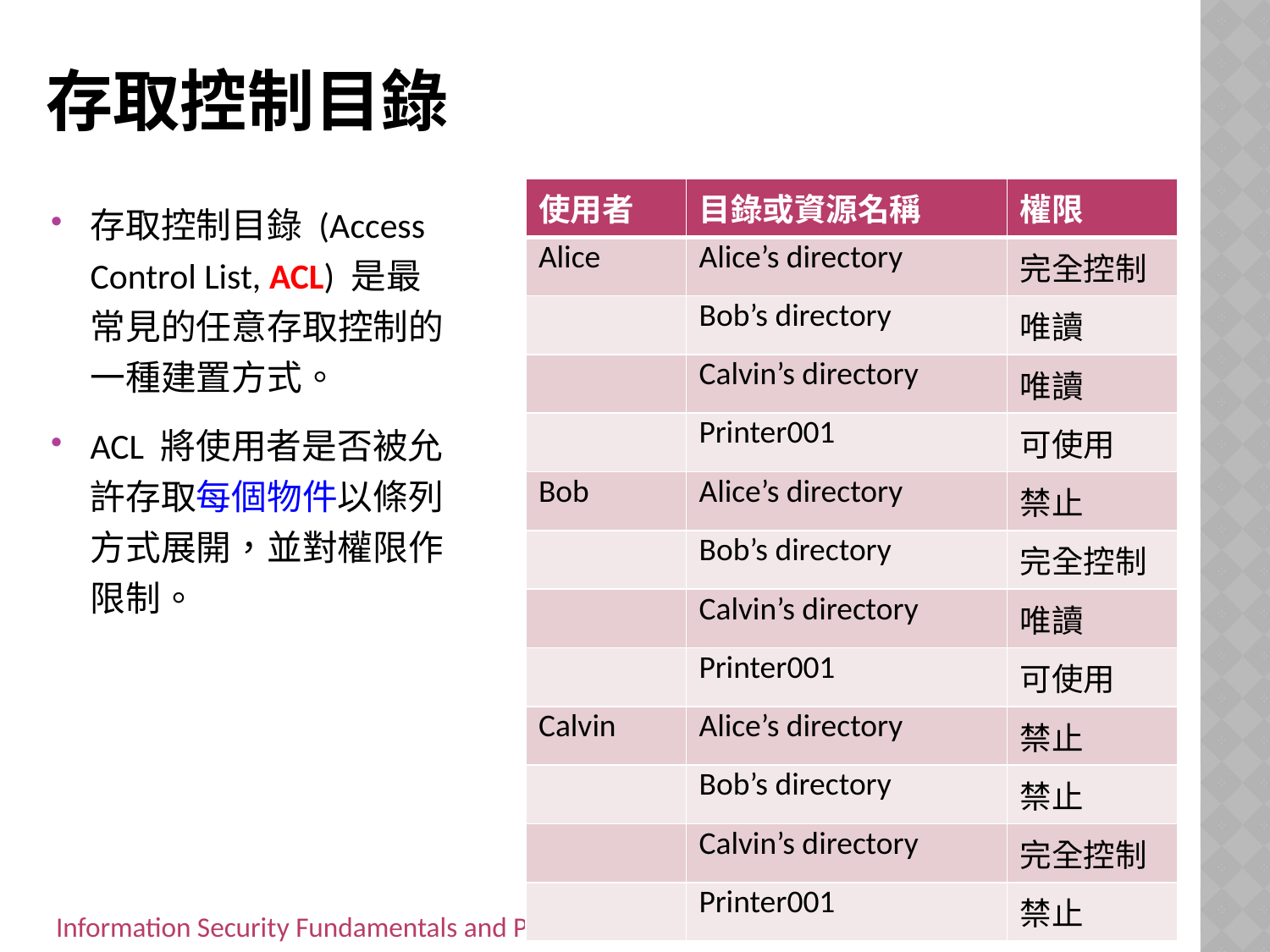

# 存取控制目錄
| 使用者 | 目錄或資源名稱 | 權限 |
| --- | --- | --- |
| Alice | Alice’s directory | 完全控制 |
|  | Bob’s directory | 唯讀 |
|  | Calvin’s directory | 唯讀 |
|  | Printer001 | 可使用 |
| Bob | Alice’s directory | 禁止 |
|  | Bob’s directory | 完全控制 |
|  | Calvin’s directory | 唯讀 |
|  | Printer001 | 可使用 |
| Calvin | Alice’s directory | 禁止 |
|  | Bob’s directory | 禁止 |
|  | Calvin’s directory | 完全控制 |
|  | Printer001 | 禁止 |
存取控制目錄 (Access Control List, ACL) 是最常見的任意存取控制的一種建置方式。
ACL 將使用者是否被允許存取每個物件以條列方式展開，並對權限作限制。